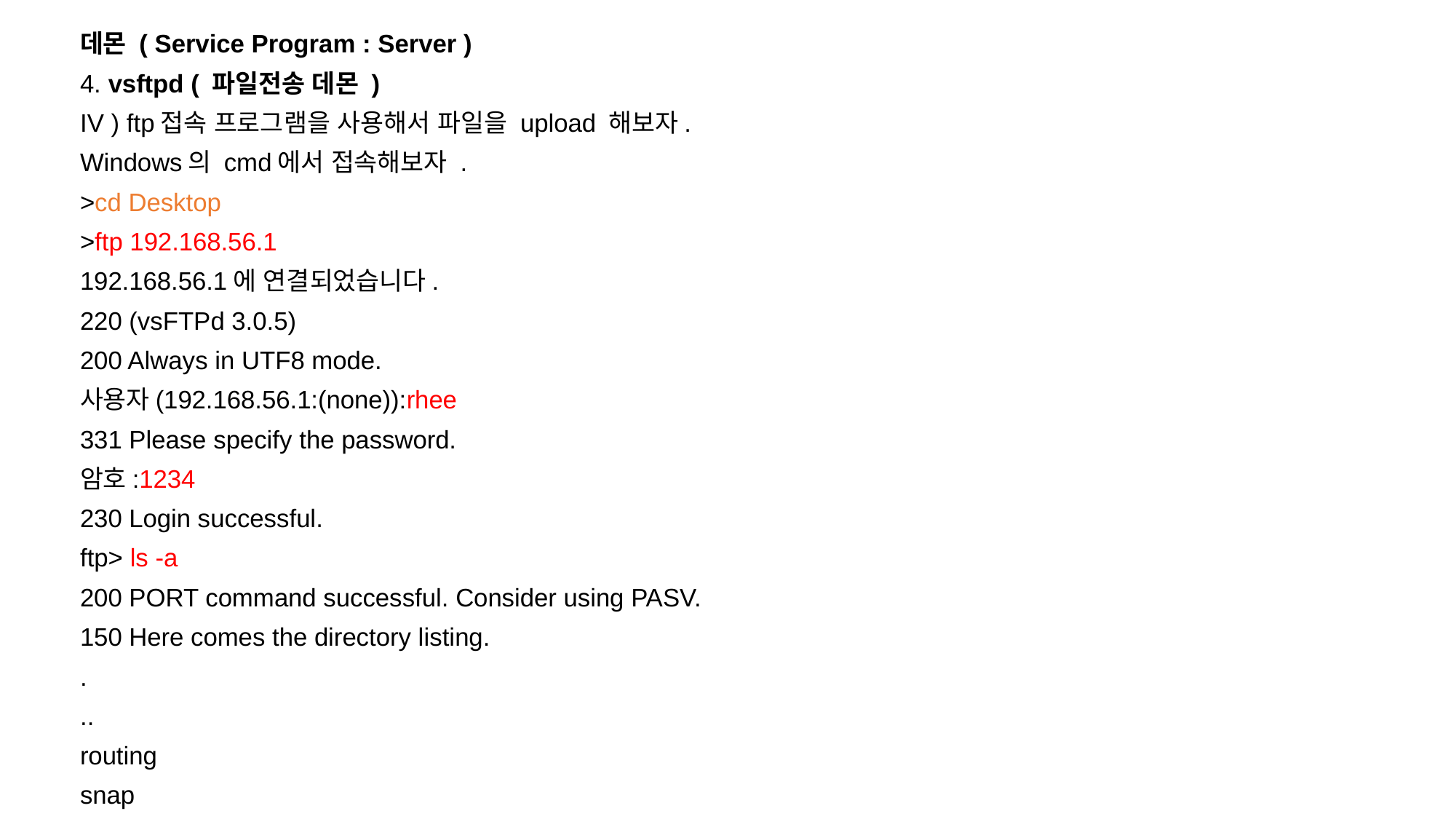

데몬 ( Service Program : Server )
4. vsftpd ( 파일전송 데몬 )
IV ) ftp접속 프로그램을 사용해서 파일을 upload 해보자.
Windows의 cmd에서 접속해보자 .
>cd Desktop
>ftp 192.168.56.1
192.168.56.1에 연결되었습니다.
220 (vsFTPd 3.0.5)
200 Always in UTF8 mode.
사용자(192.168.56.1:(none)):rhee
331 Please specify the password.
암호:1234
230 Login successful.
ftp> ls -a
200 PORT command successful. Consider using PASV.
150 Here comes the directory listing.
.
..
routing
snap